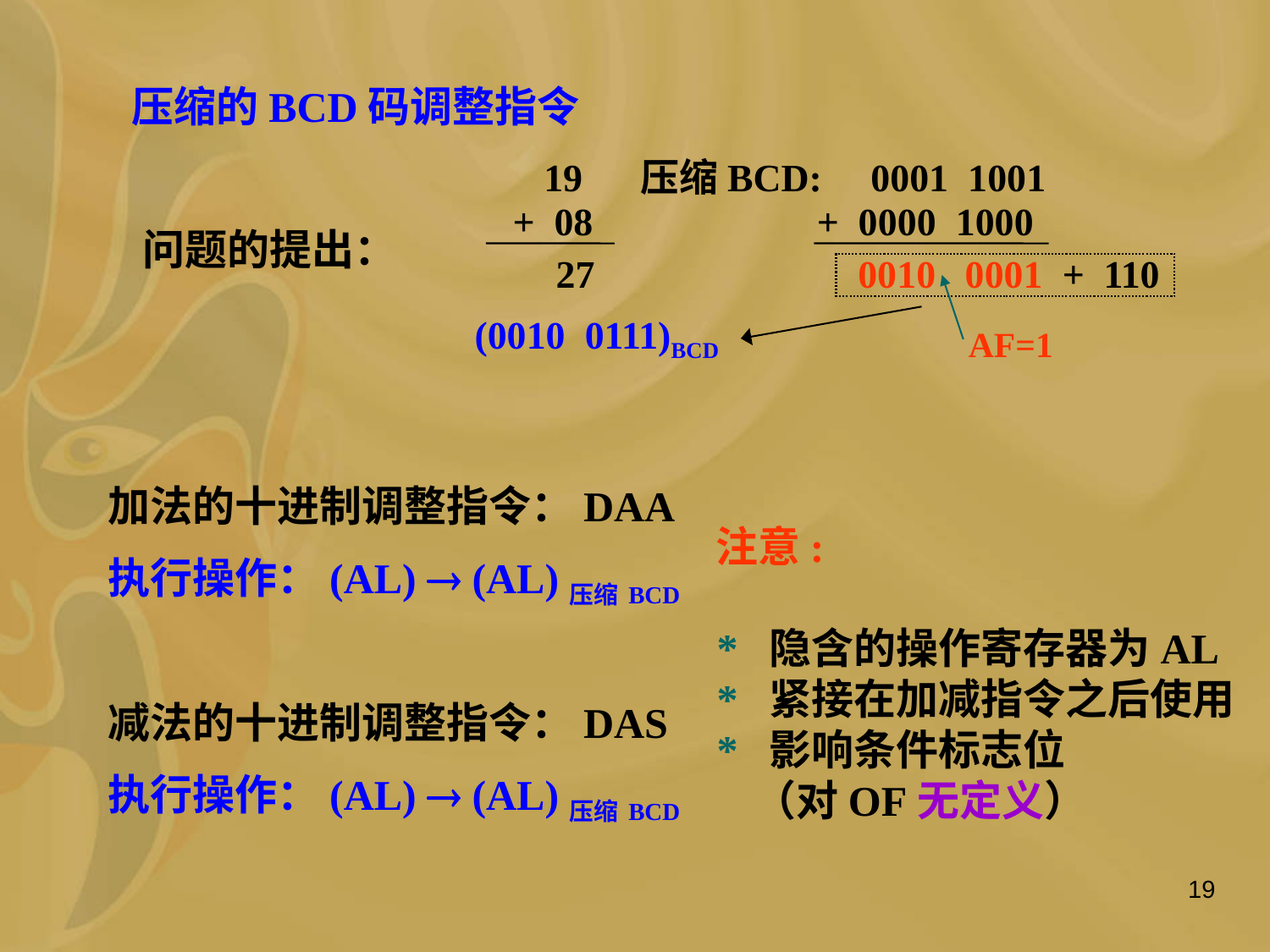

压缩的BCD码调整指令
19     压缩BCD:     0001  1001
         +  08                       +  0000  1000
问题的提出：
        27                           0010   0001  +  110

    (0010  0111)BCD

AF=1
加法的十进制调整指令：DAA
执行操作：(AL) → (AL)压缩BCD

减法的十进制调整指令：DAS
执行操作：(AL) → (AL)压缩BCD
 注意:

  *  隐含的操作寄存器为AL
  *  紧接在加减指令之后使用
  *  影响条件标志位
     （对OF无定义）
19